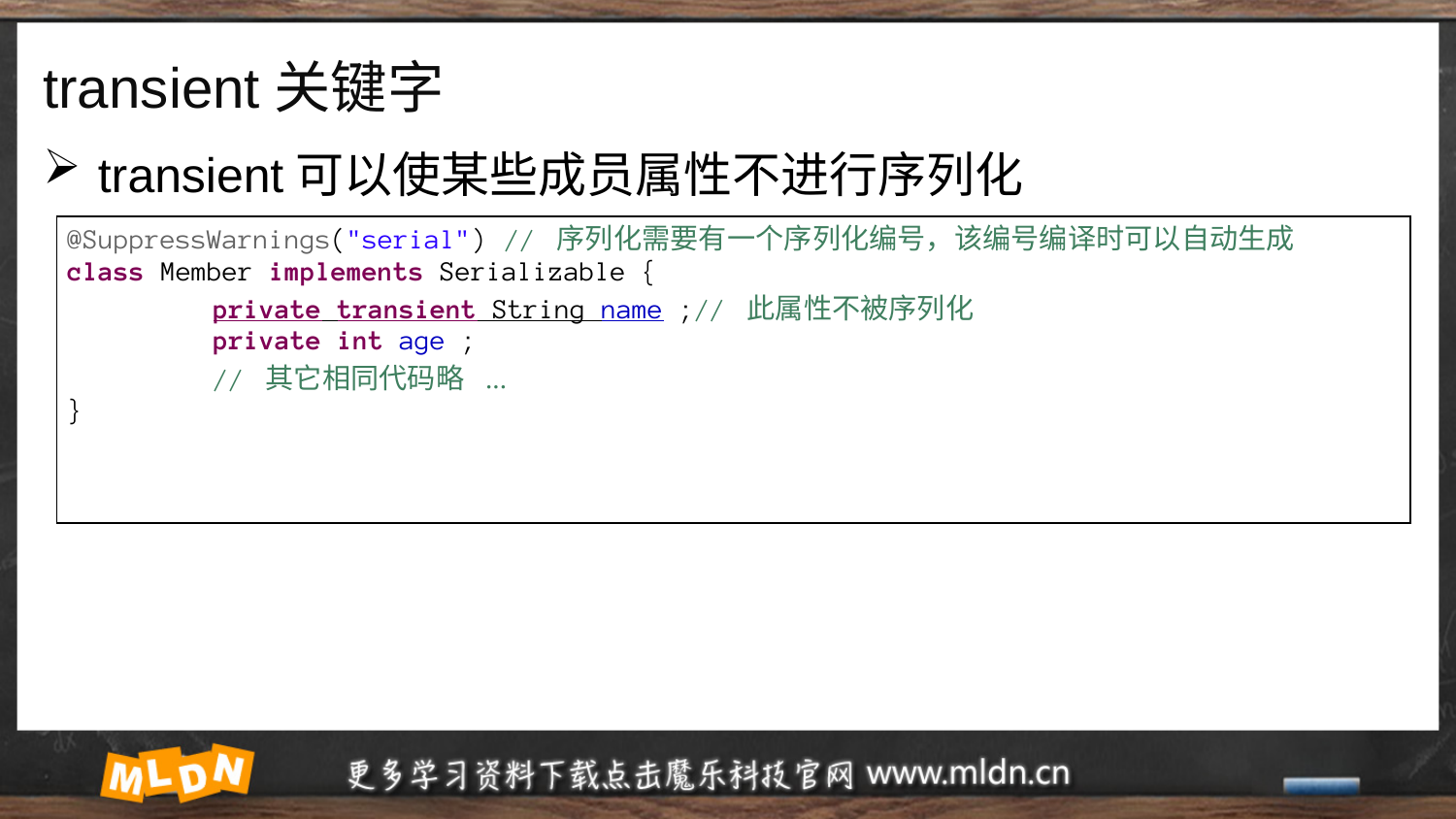

# transient关键字
transient可以使某些成员属性不进行序列化
| @SuppressWarnings("serial") // 序列化需要有一个序列化编号，该编号编译时可以自动生成 class Member implements Serializable { private transient String name ;// 此属性不被序列化 private int age ; // 其它相同代码略 ... } |
| --- |